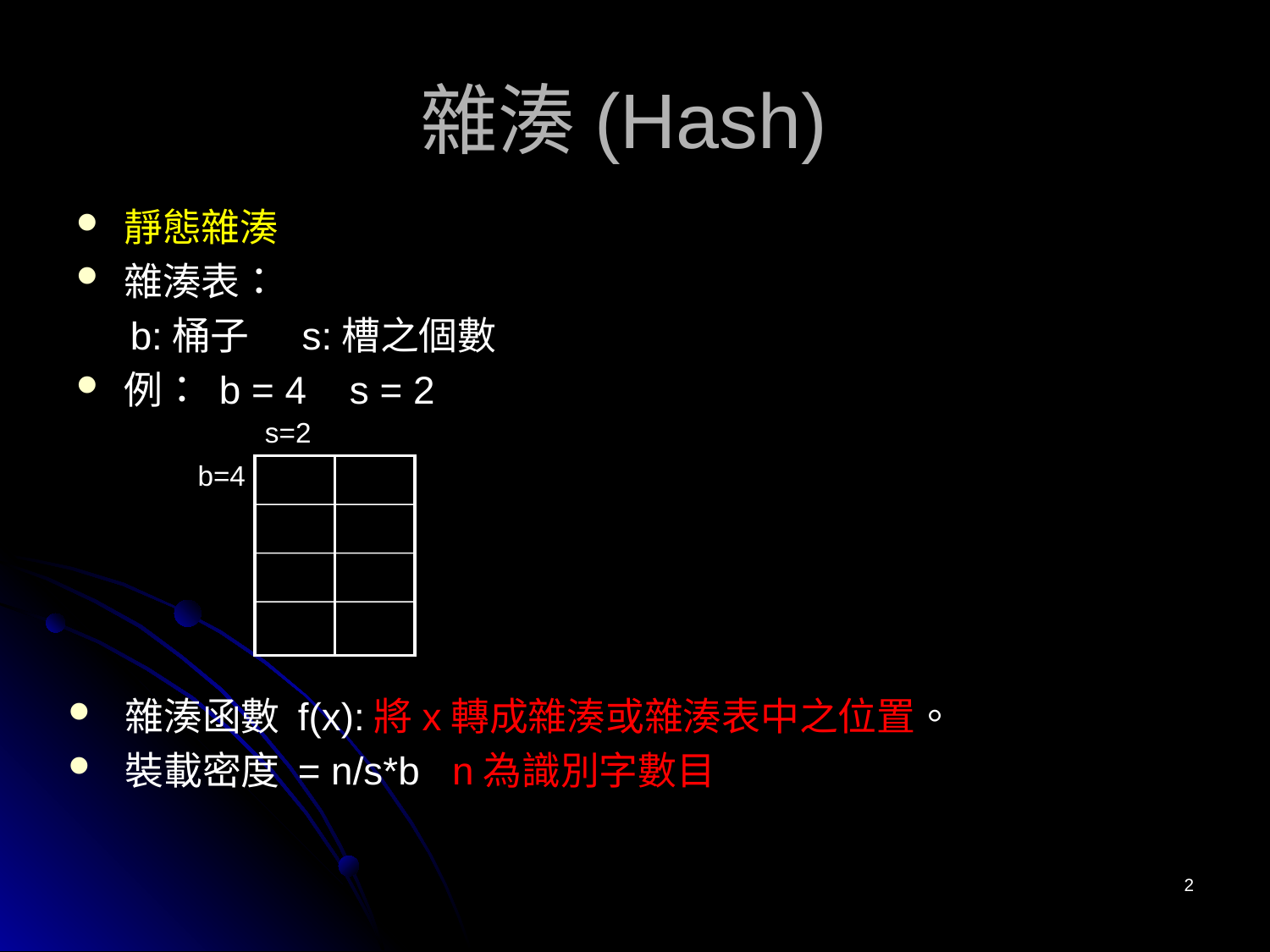

# 雜湊(Hash)
靜態雜湊
雜湊表：
     b:桶子     s:槽之個數
例： b = 4    s = 2
s=2
b=4

  雜湊函數 f(x):將x轉成雜湊或雜湊表中之位置。
  裝載密度 = n/s*b   n為識別字數目
2